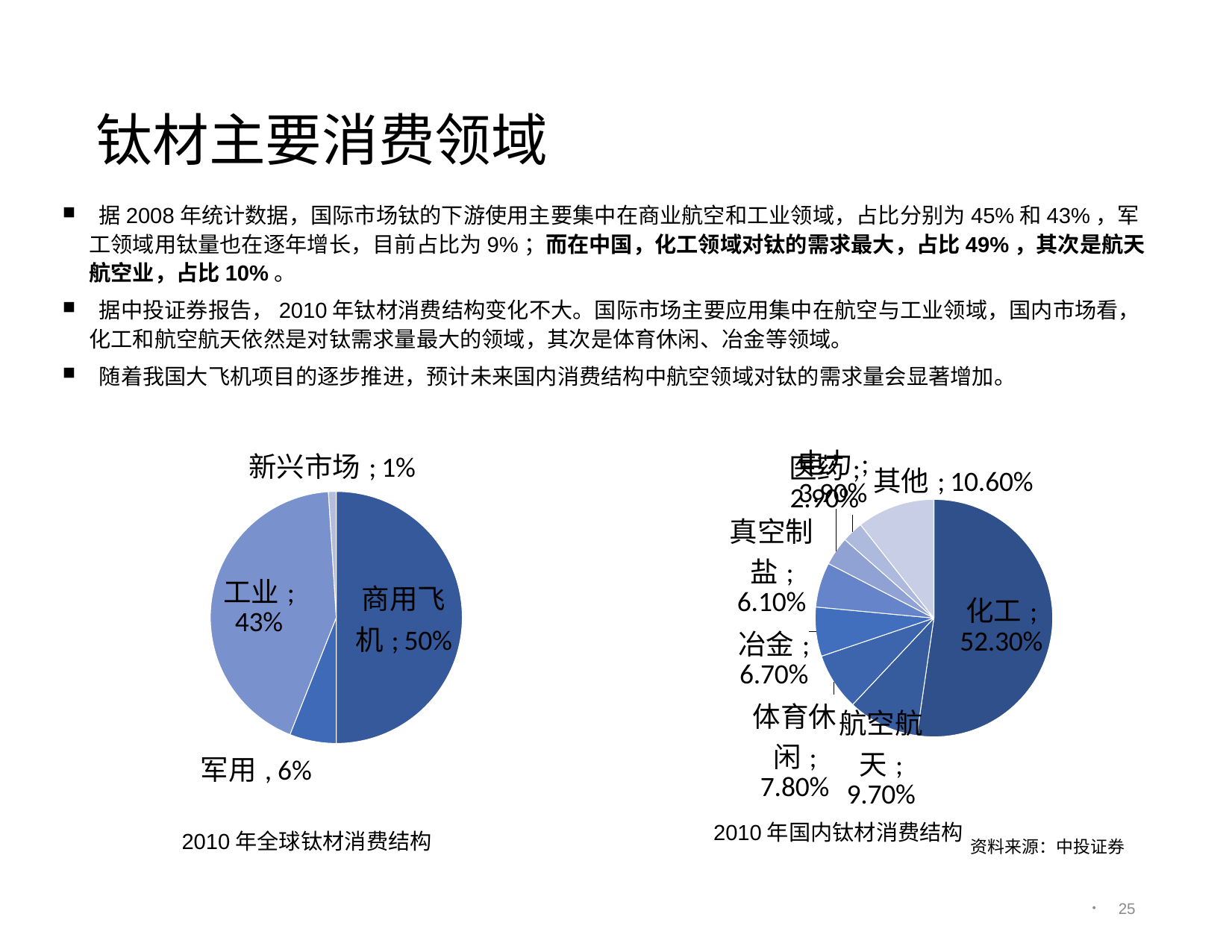

# 钛材主要消费领域
 据2008年统计数据，国际市场钛的下游使用主要集中在商业航空和工业领域，占比分别为45%和43%，军工领域用钛量也在逐年增长，目前占比为9%；而在中国，化工领域对钛的需求最大，占比49%，其次是航天航空业，占比10%。
 据中投证券报告，2010年钛材消费结构变化不大。国际市场主要应用集中在航空与工业领域，国内市场看，化工和航空航天依然是对钛需求量最大的领域，其次是体育休闲、冶金等领域。
 随着我国大飞机项目的逐步推进，预计未来国内消费结构中航空领域对钛的需求量会显著增加。

### Chart

| Category | 销售额 |
|---|---|
| 商用飞机 | 0.5 |
| 军用飞机 | 0.06000000000000003 |
| 工业 | 0.4300000000000002 |
| 新兴市场 | 0.010000000000000005 |

### Chart

| Category | 销售额 |
|---|---|
| 化工 | 0.523 |
| 航空航天 | 0.097 |
| 体育休闲 | 0.07800000000000001 |
| 冶金 | 0.067 |
| 真空制盐 | 0.06100000000000001 |
| 电力 | 0.039000000000000014 |
| 医药 | 0.029 |
| 其他 | 0.10600000000000002 |
2010年国内钛材消费结构
2010年全球钛材消费结构
资料来源：中投证券
25